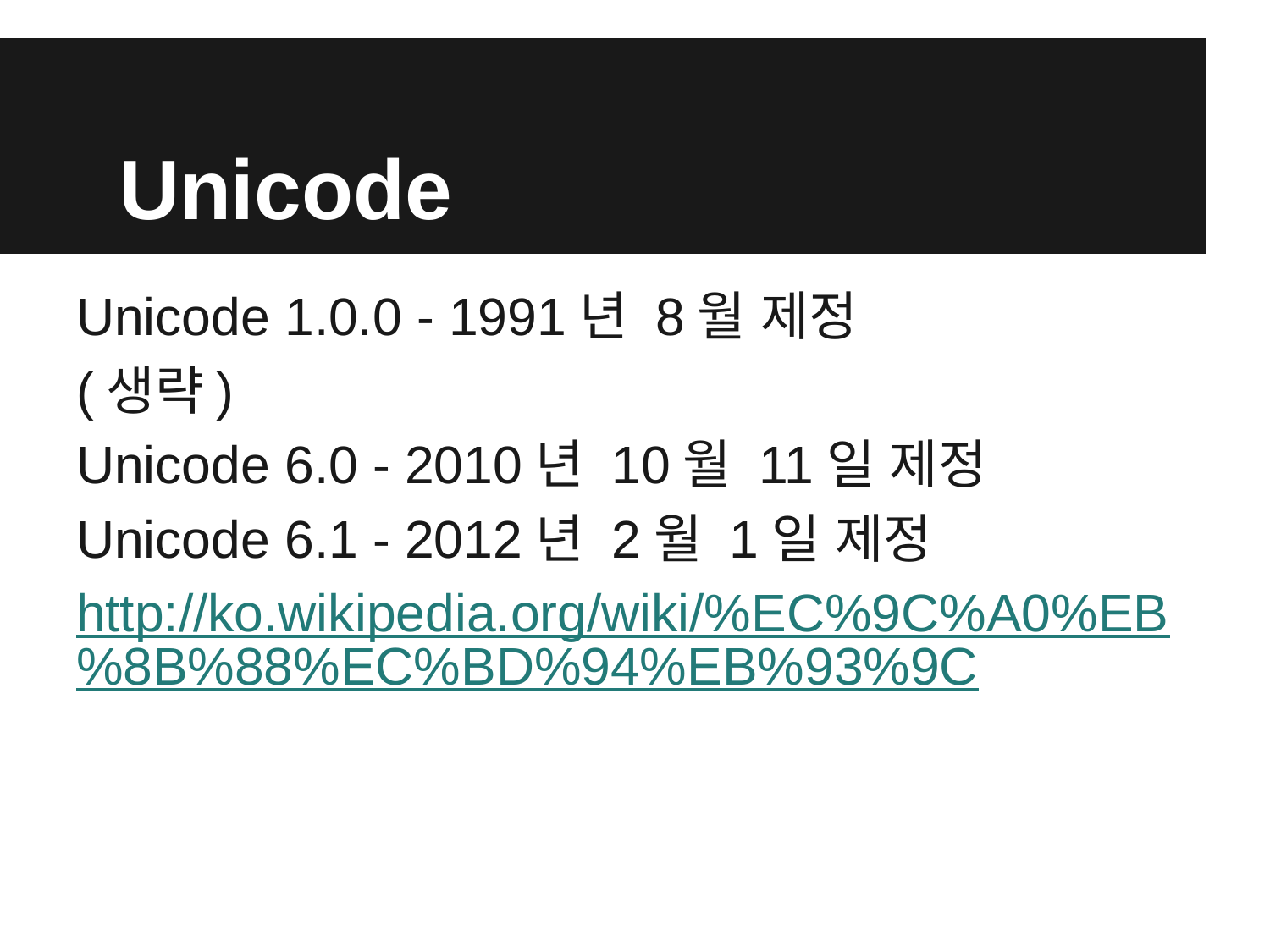

# Unicode
Unicode 1.0.0 - 1991년 8월 제정
(생략)
Unicode 6.0 - 2010년 10월 11일 제정
Unicode 6.1 - 2012년 2월 1일 제정
http://ko.wikipedia.org/wiki/%EC%9C%A0%EB%8B%88%EC%BD%94%EB%93%9C